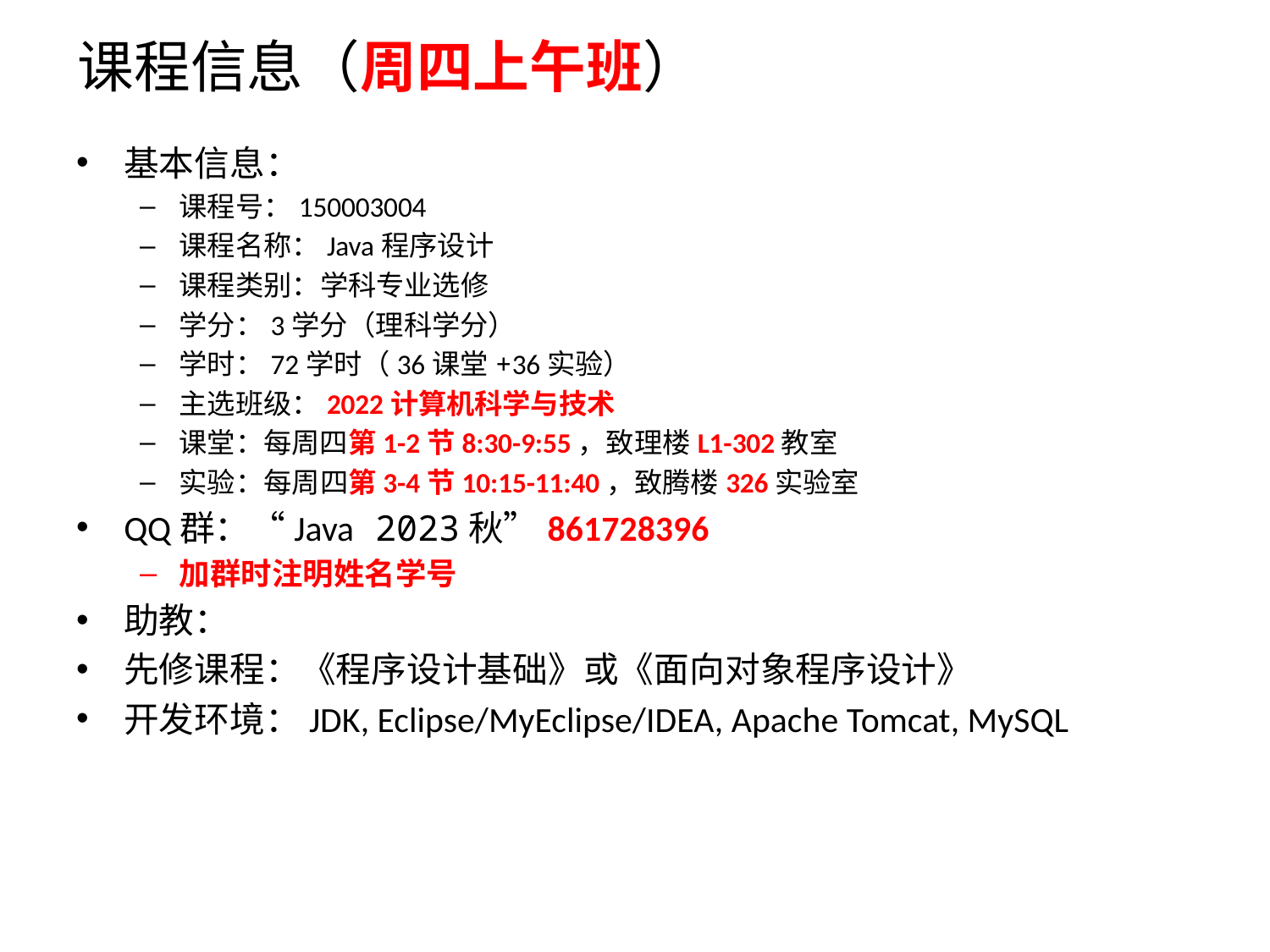

# 课程信息（周四上午班）
基本信息：
课程号：150003004
课程名称：Java程序设计
课程类别：学科专业选修
学分：3学分（理科学分）
学时：72学时（36课堂+36实验）
主选班级：2022计算机科学与技术
课堂：每周四第1-2节8:30-9:55，致理楼L1-302教室
实验：每周四第3-4节10:15-11:40，致腾楼326实验室
QQ群：“Java 2023秋”861728396
加群时注明姓名学号
助教：
先修课程：《程序设计基础》或《面向对象程序设计》
开发环境：JDK, Eclipse/MyEclipse/IDEA, Apache Tomcat, MySQL

3